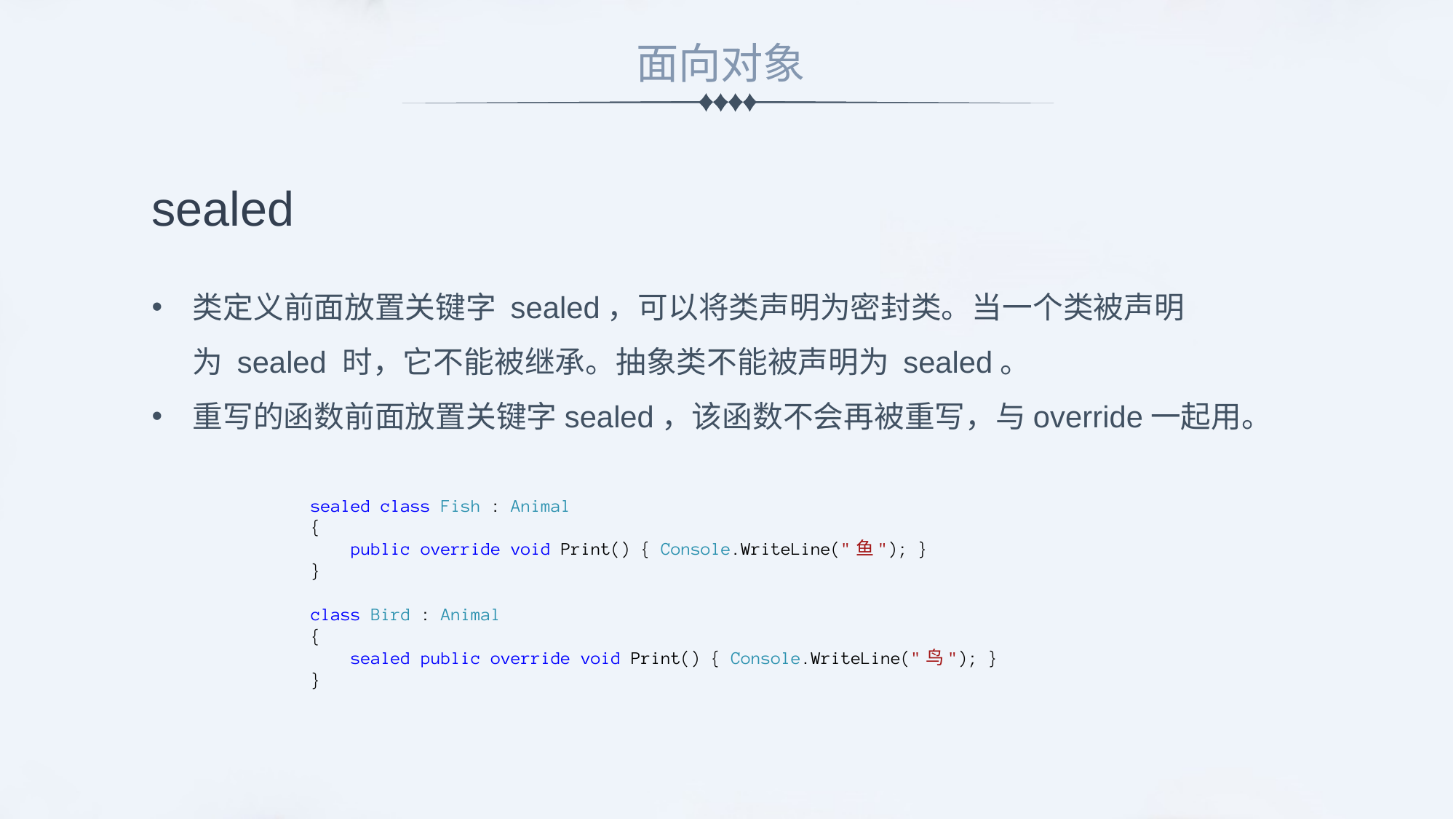

sealed
类定义前面放置关键字 sealed，可以将类声明为密封类。当一个类被声明为 sealed 时，它不能被继承。抽象类不能被声明为 sealed。
重写的函数前面放置关键字sealed，该函数不会再被重写，与override一起用。
sealed class Fish : Animal
{
    public override void Print() { Console.WriteLine("鱼"); }
}

class Bird : Animal
{
    sealed public override void Print() { Console.WriteLine("鸟"); }
}